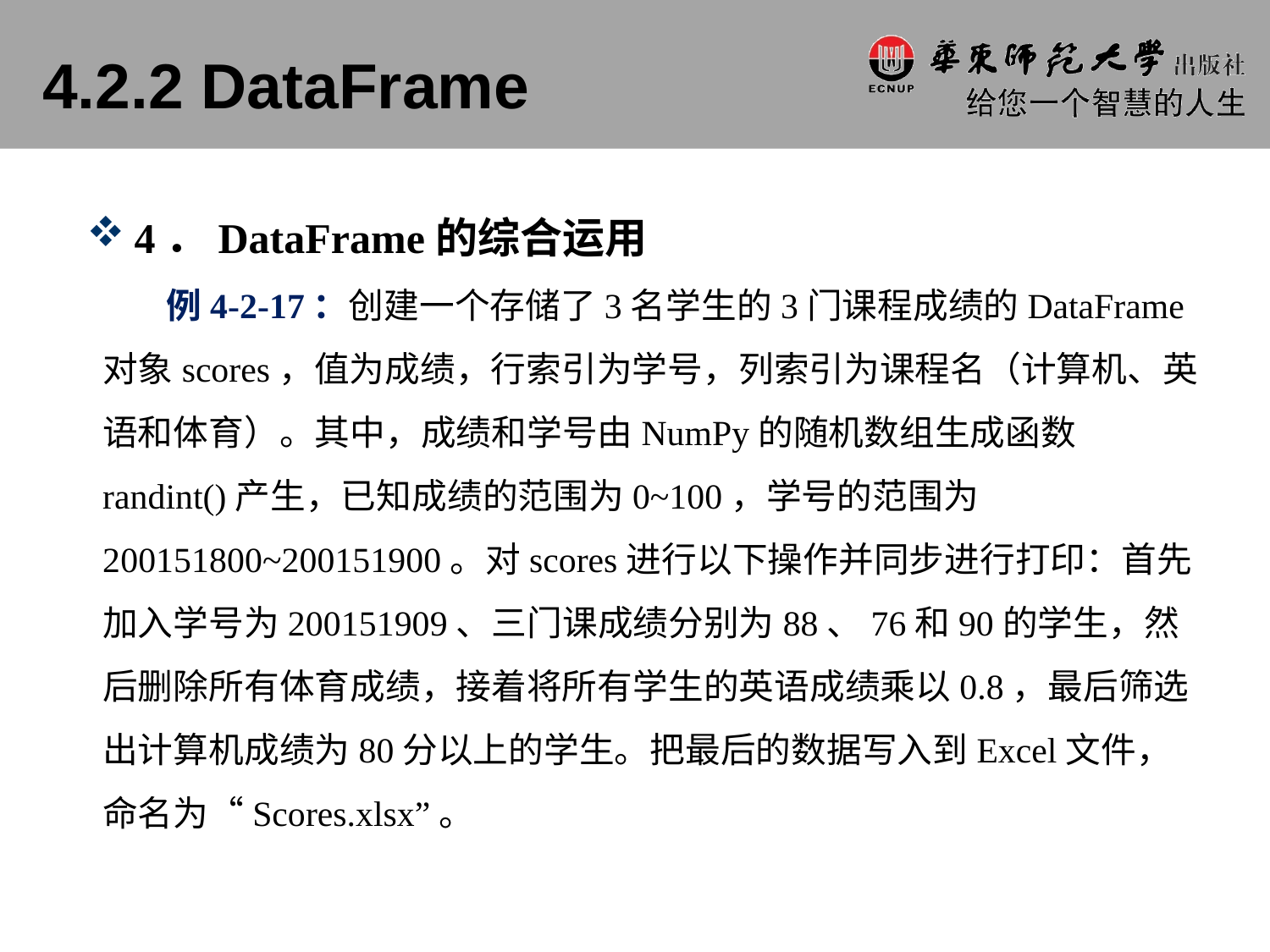

# 4.2.2 DataFrame
4．DataFrame的综合运用
例4-2-17：创建一个存储了3名学生的3门课程成绩的DataFrame对象scores，值为成绩，行索引为学号，列索引为课程名（计算机、英语和体育）。其中，成绩和学号由NumPy的随机数组生成函数randint()产生，已知成绩的范围为0~100，学号的范围为200151800~200151900。对scores进行以下操作并同步进行打印：首先加入学号为200151909、三门课成绩分别为88、76和90的学生，然后删除所有体育成绩，接着将所有学生的英语成绩乘以0.8，最后筛选出计算机成绩为80分以上的学生。把最后的数据写入到Excel文件，命名为“Scores.xlsx”。